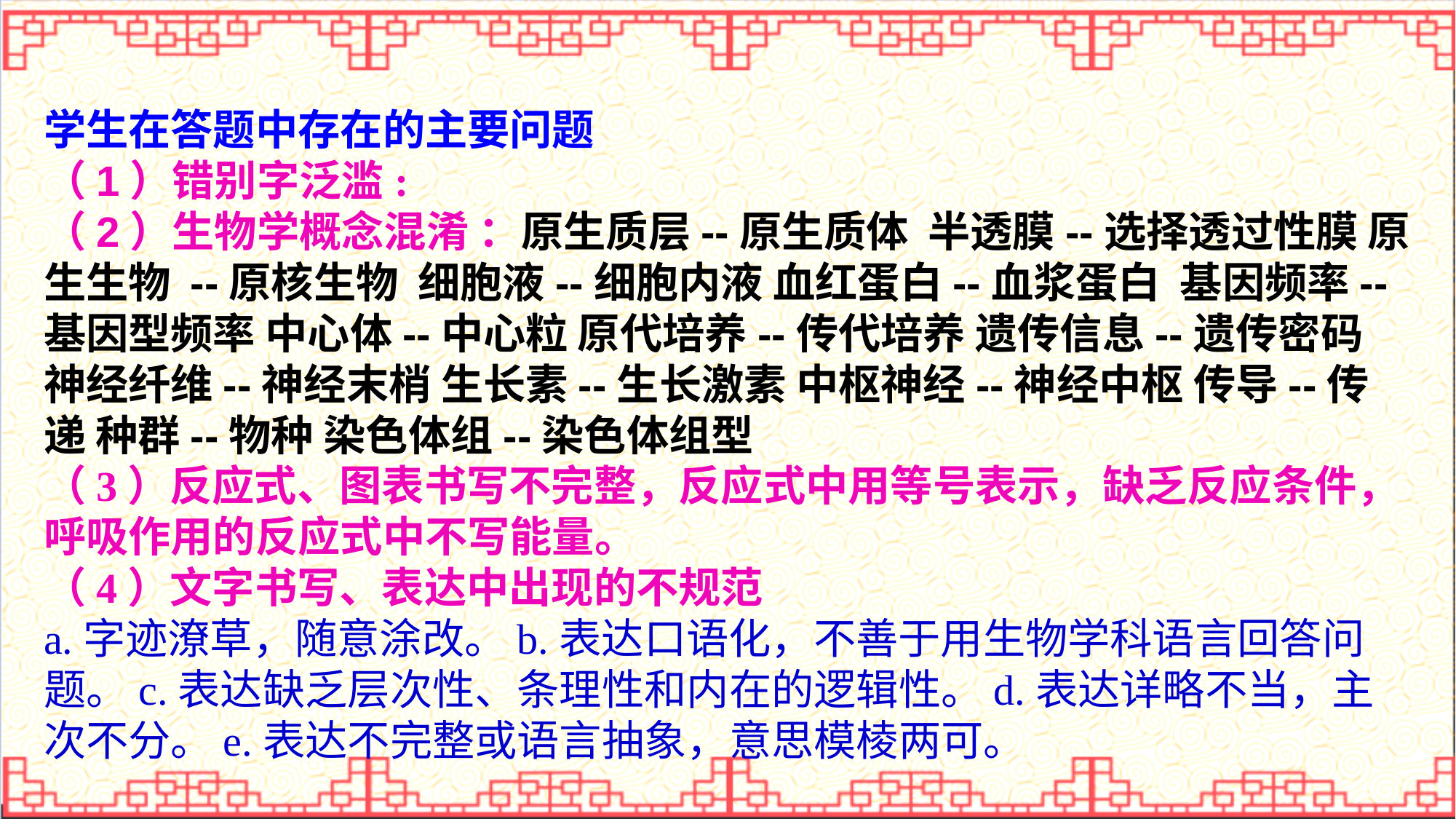

学生在答题中存在的主要问题（1）错别字泛滥:  （2）生物学概念混淆 ：原生质层--原生质体  半透膜--选择透过性膜 原生生物 --原核生物  细胞液--细胞内液 血红蛋白--血浆蛋白  基因频率--基因型频率 中心体--中心粒 原代培养--传代培养 遗传信息--遗传密码 神经纤维--神经末梢 生长素--生长激素 中枢神经--神经中枢 传导--传递 种群--物种 染色体组--染色体组型
（3）反应式、图表书写不完整，反应式中用等号表示，缺乏反应条件，呼吸作用的反应式中不写能量。（4）文字书写、表达中出现的不规范a.字迹潦草，随意涂改。b.表达口语化，不善于用生物学科语言回答问题。c.表达缺乏层次性、条理性和内在的逻辑性。d.表达详略不当，主次不分。e.表达不完整或语言抽象，意思模棱两可。